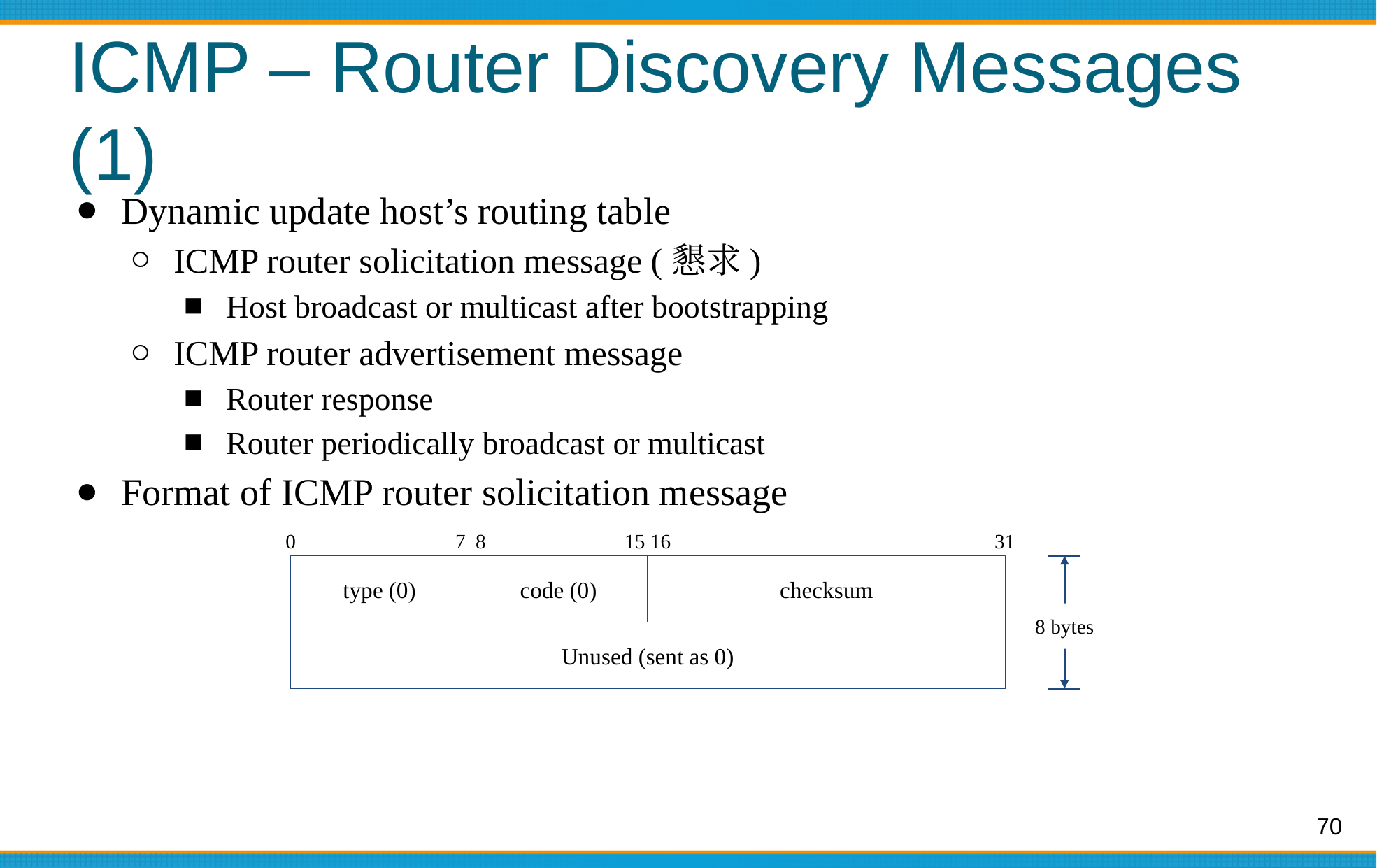

# ICMP – Router Discovery Messages (1)
Dynamic update host’s routing table
ICMP router solicitation message (懇求)
Host broadcast or multicast after bootstrapping
ICMP router advertisement message
Router response
Router periodically broadcast or multicast
Format of ICMP router solicitation message
0
7  8
15 16
31
type (0)
code (0)
checksum
8 bytes
Unused (sent as 0)
70